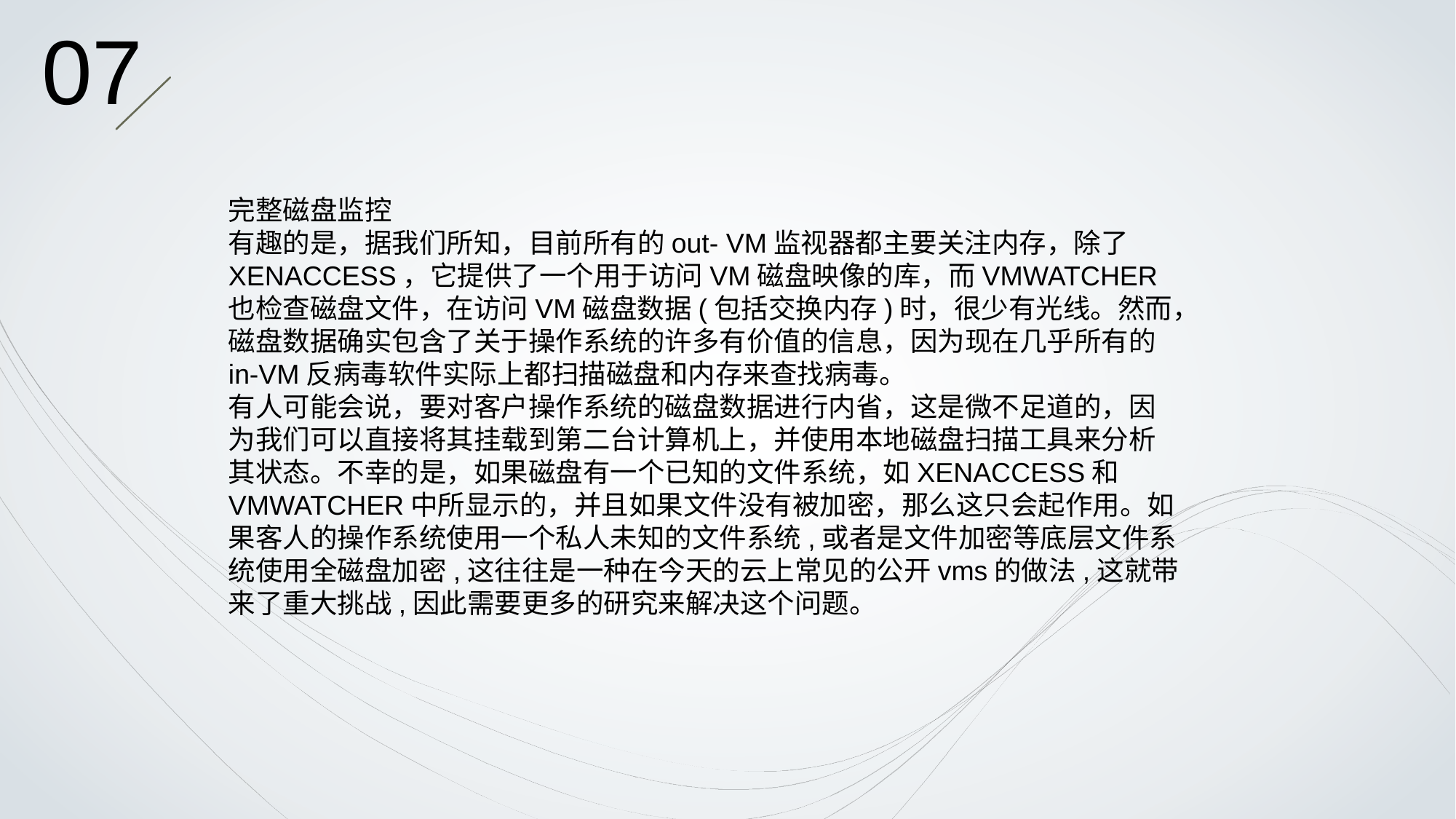

07
完整磁盘监控
有趣的是，据我们所知，目前所有的out- VM监视器都主要关注内存，除了XENACCESS，它提供了一个用于访问VM磁盘映像的库，而VMWATCHER也检查磁盘文件，在访问VM磁盘数据(包括交换内存)时，很少有光线。然而，磁盘数据确实包含了关于操作系统的许多有价值的信息，因为现在几乎所有的in-VM反病毒软件实际上都扫描磁盘和内存来查找病毒。
有人可能会说，要对客户操作系统的磁盘数据进行内省，这是微不足道的，因为我们可以直接将其挂载到第二台计算机上，并使用本地磁盘扫描工具来分析其状态。不幸的是，如果磁盘有一个已知的文件系统，如XENACCESS和VMWATCHER中所显示的，并且如果文件没有被加密，那么这只会起作用。如果客人的操作系统使用一个私人未知的文件系统,或者是文件加密等底层文件系统使用全磁盘加密,这往往是一种在今天的云上常见的公开vms的做法,这就带来了重大挑战,因此需要更多的研究来解决这个问题。